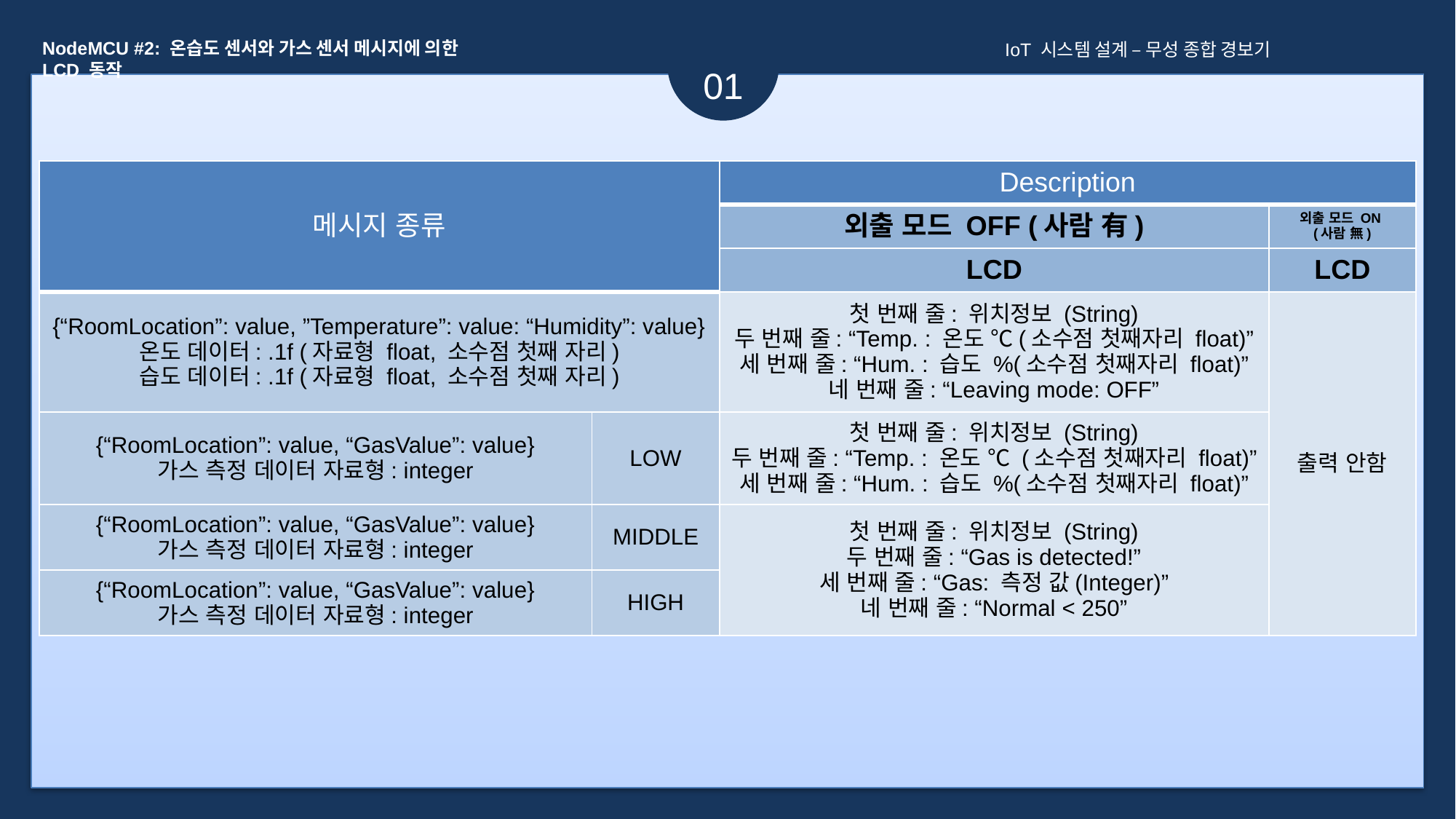

NodeMCU #2: 온습도 센서와 가스 센서 메시지에 의한 LCD 동작
IoT 시스템 설계 – 무성 종합 경보기
01

| 메시지 종류 |  | Description |  |
| --- | --- | --- | --- |
|  |  | 외출 모드 OFF (사람 有) | 외출 모드 ON (사람 無) |
|  |  | LCD | LCD |
| {“RoomLocation”: value, ”Temperature”: value: “Humidity”: value} 온도 데이터: .1f (자료형 float, 소수점 첫째 자리) 습도 데이터: .1f (자료형 float, 소수점 첫째 자리) |  | 첫 번째 줄: 위치정보 (String) 두 번째 줄: “Temp. : 온도 ℃(소수점 첫째자리 float)” 세 번째 줄: “Hum. : 습도 %(소수점 첫째자리 float)” 네 번째 줄: “Leaving mode: OFF” | 출력 안함 |
| {“RoomLocation”: value, “GasValue”: value} 가스 측정 데이터 자료형: integer | LOW | 첫 번째 줄: 위치정보 (String) 두 번째 줄: “Temp. : 온도 ℃ (소수점 첫째자리 float)” 세 번째 줄: “Hum. : 습도 %(소수점 첫째자리 float)” |  |
| {“RoomLocation”: value, “GasValue”: value} 가스 측정 데이터 자료형: integer | MIDDLE | 첫 번째 줄: 위치정보 (String) 두 번째 줄: “Gas is detected!” 세 번째 줄: “Gas: 측정 값(Integer)” 네 번째 줄: “Normal < 250” |  |
| {“RoomLocation”: value, “GasValue”: value} 가스 측정 데이터 자료형: integer | HIGH |  |  |